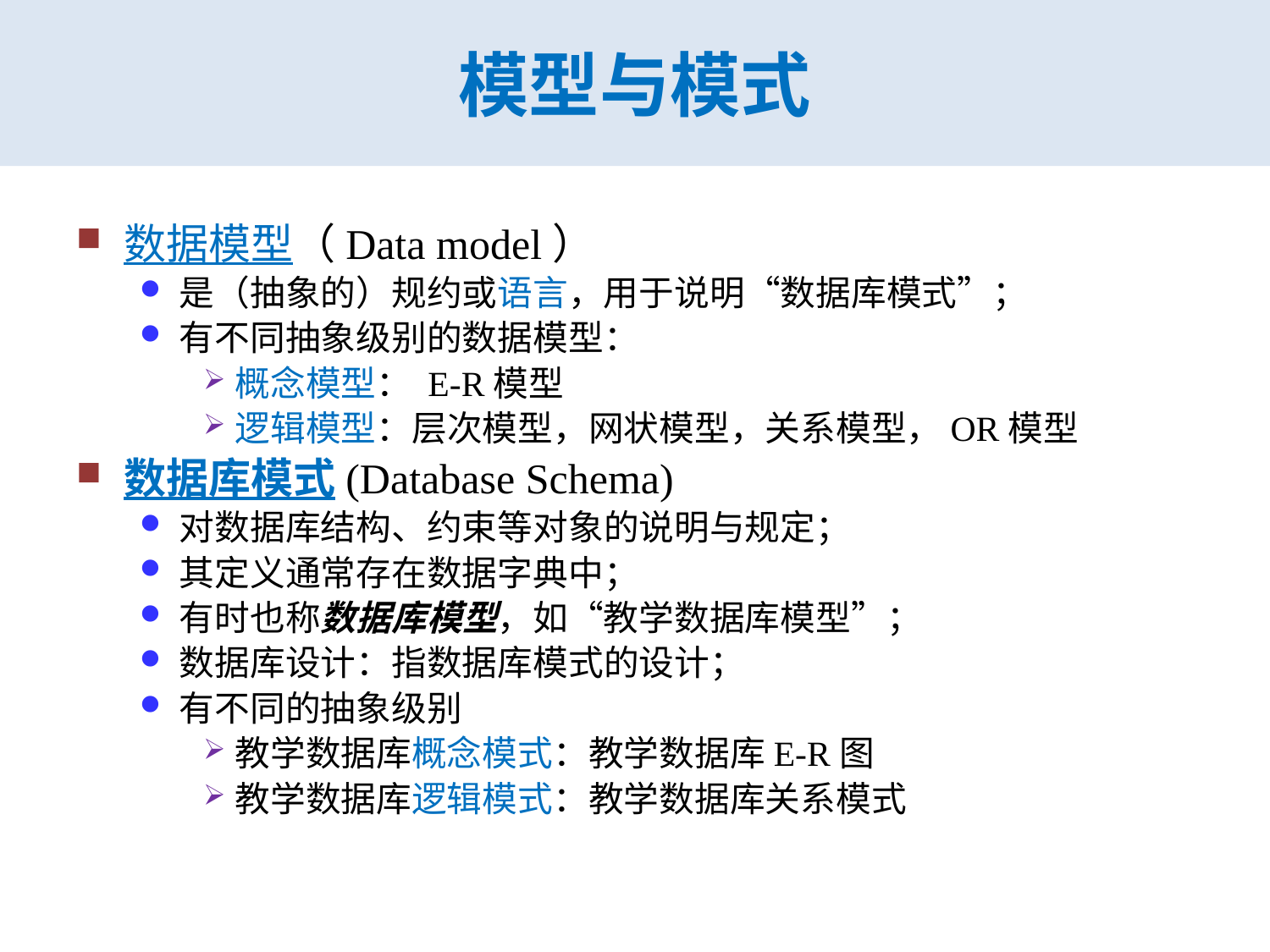

# 模型与模式
数据模型（Data model）
是（抽象的）规约或语言，用于说明“数据库模式”；
有不同抽象级别的数据模型：
概念模型： E-R模型
逻辑模型：层次模型，网状模型，关系模型，OR模型
数据库模式(Database Schema)
对数据库结构、约束等对象的说明与规定；
其定义通常存在数据字典中；
有时也称数据库模型，如“教学数据库模型”；
数据库设计：指数据库模式的设计；
有不同的抽象级别
教学数据库概念模式：教学数据库E-R图
教学数据库逻辑模式：教学数据库关系模式